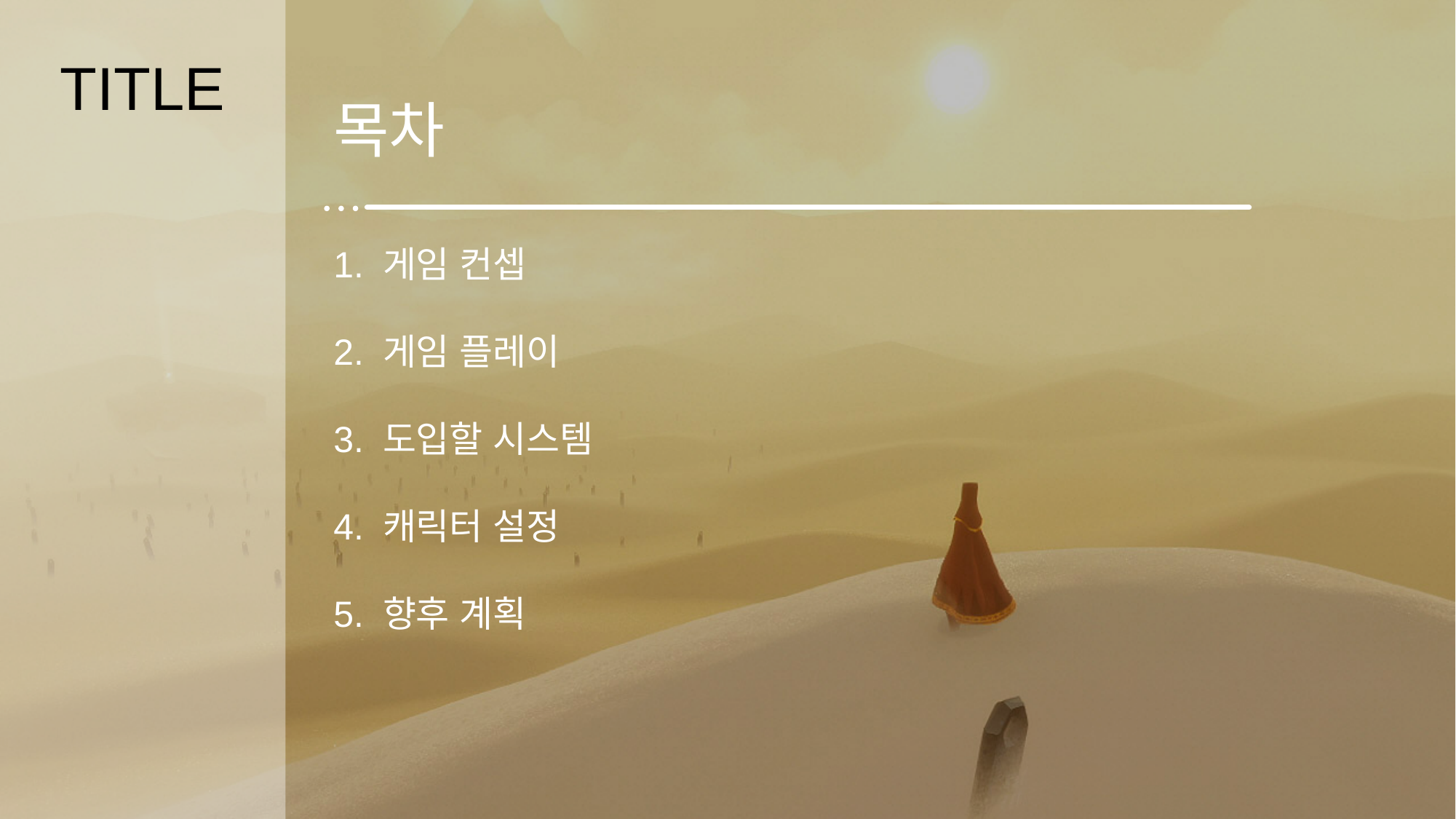

TITLE
목차

1. 게임 컨셉

2. 게임 플레이

3. 도입할 시스템

4. 캐릭터 설정

5. 향후 계획